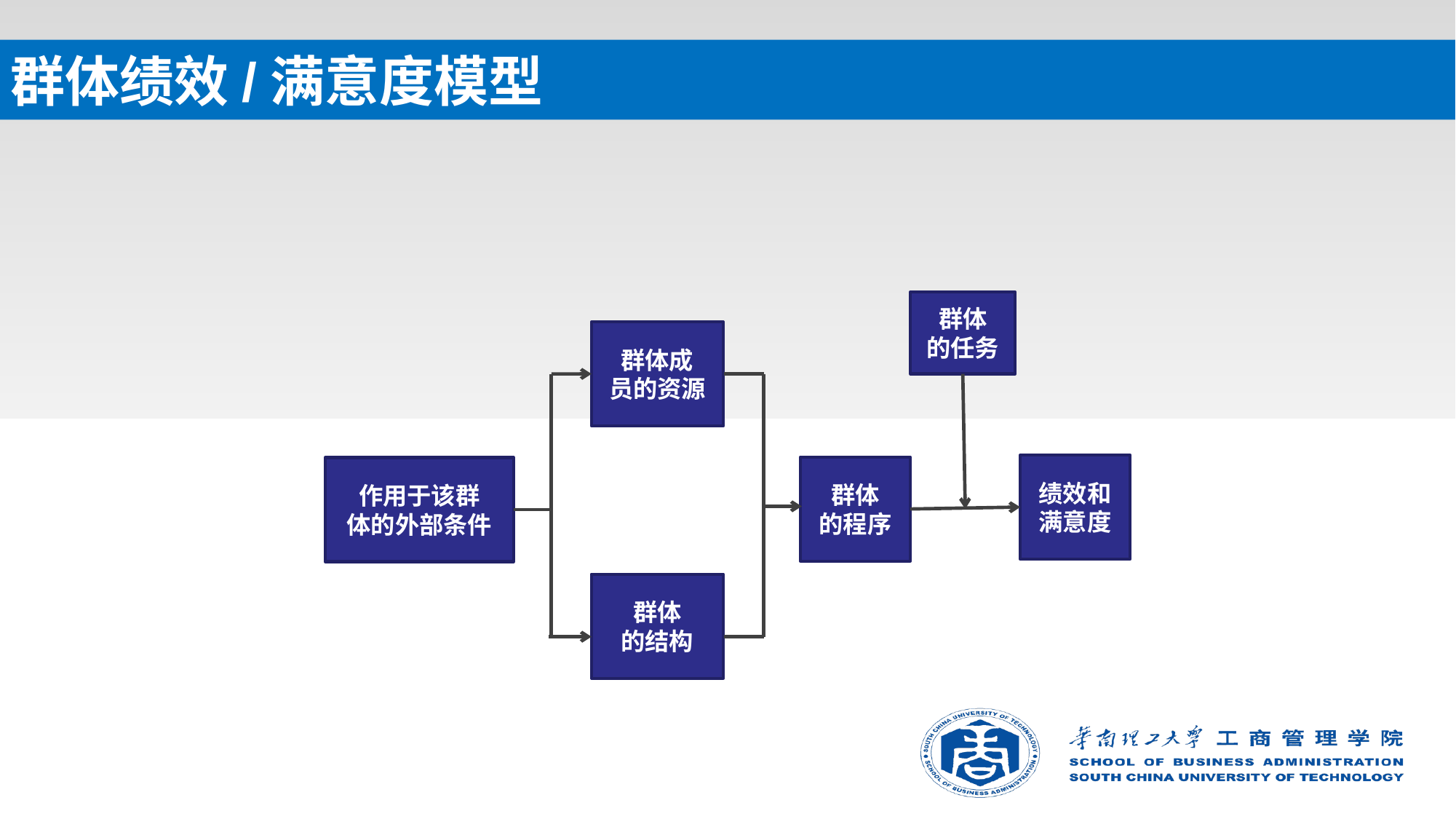

# 群体绩效/满意度模型

群体
的任务
群体成
员的资源
绩效和
满意度
群体
的程序
作用于该群
体的外部条件
群体
的结构